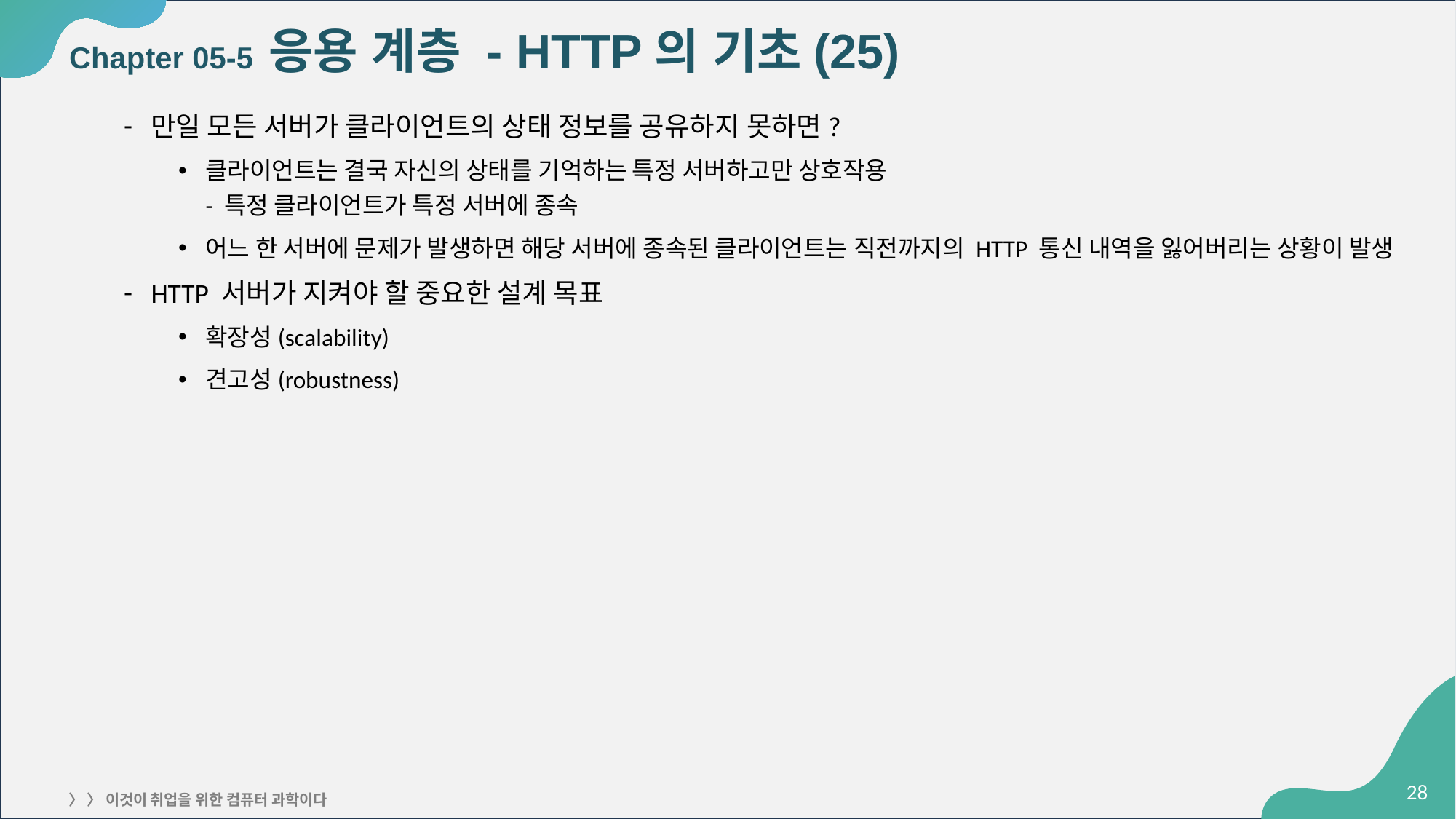

# Chapter 05-5 응용 계층 - HTTP의 기초(25)
만일 모든 서버가 클라이언트의 상태 정보를 공유하지 못하면?
클라이언트는 결국 자신의 상태를 기억하는 특정 서버하고만 상호작용
- 특정 클라이언트가 특정 서버에 종속
어느 한 서버에 문제가 발생하면 해당 서버에 종속된 클라이언트는 직전까지의 HTTP 통신 내역을 잃어버리는 상황이 발생
HTTP 서버가 지켜야 할 중요한 설계 목표
확장성(scalability)
견고성(robustness)
28
〉 〉 이것이 취업을 위한 컴퓨터 과학이다